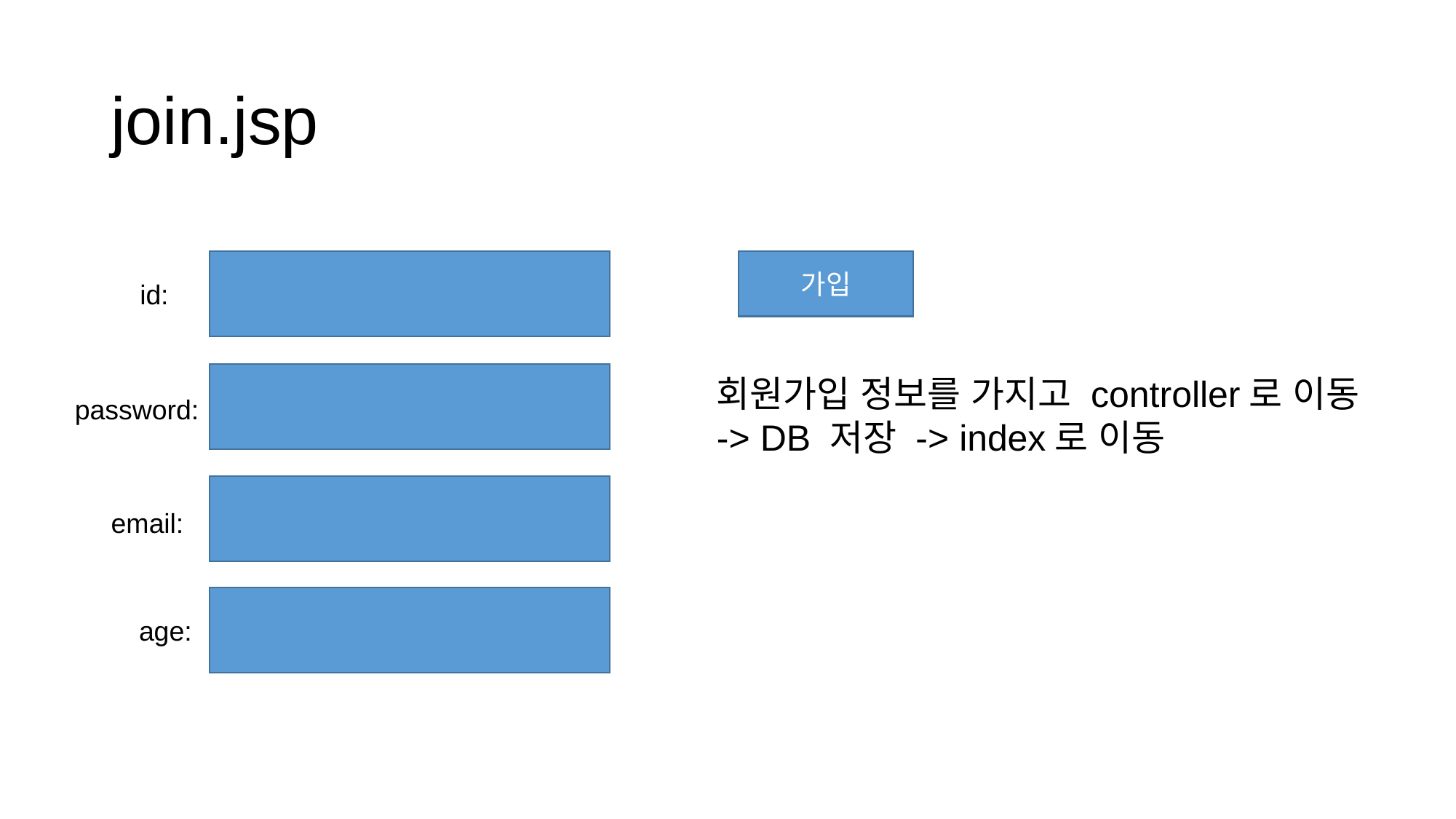

# join.jsp

가입
id:

회원가입 정보를 가지고 controller로 이동
-> DB 저장 -> index로 이동
password:

email:

age: